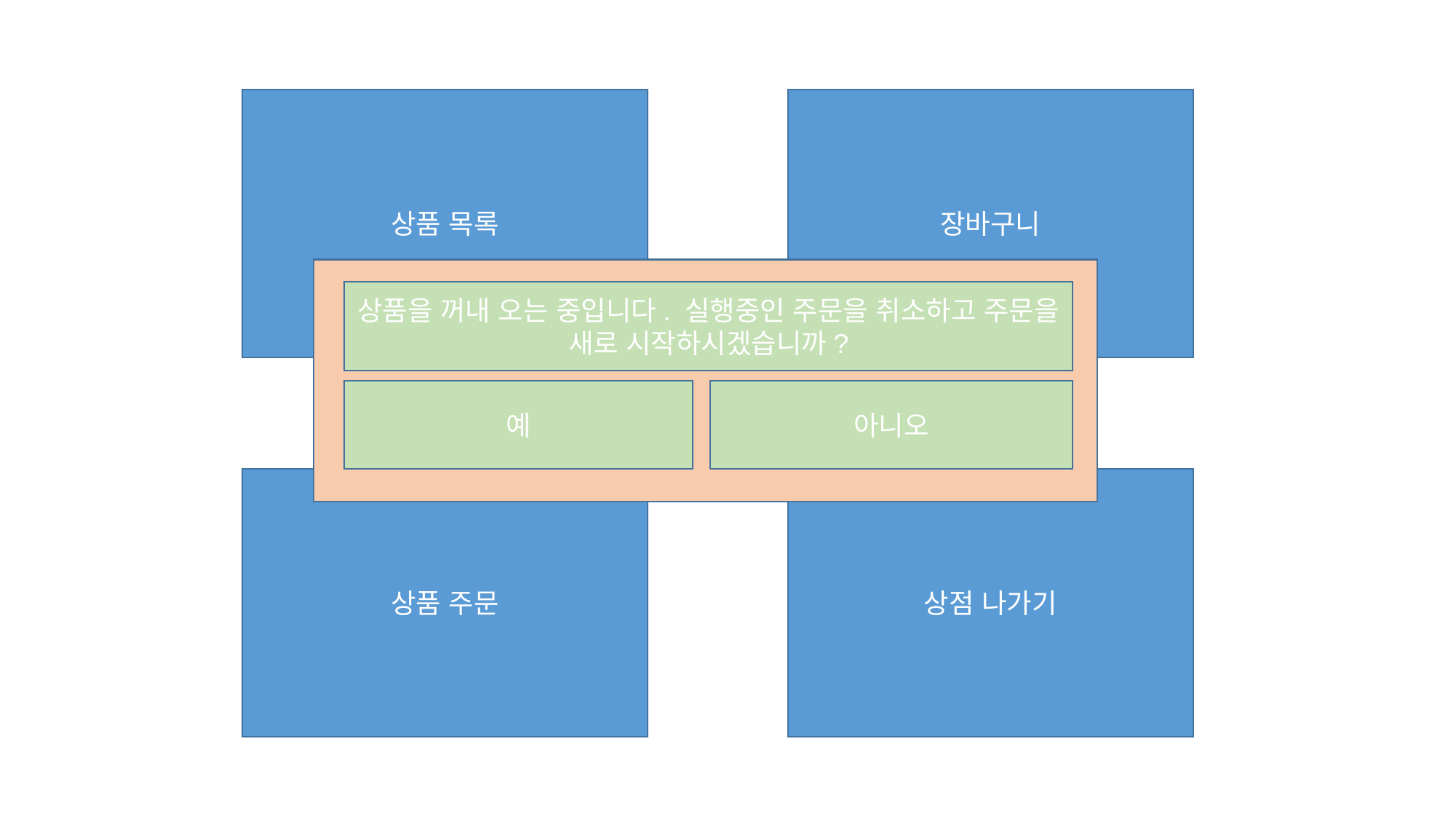

상품 목록
장바구니

상품을 꺼내 오는 중입니다. 실행중인 주문을 취소하고 주문을 새로 시작하시겠습니까?
예
아니오
상품 주문
상점 나가기